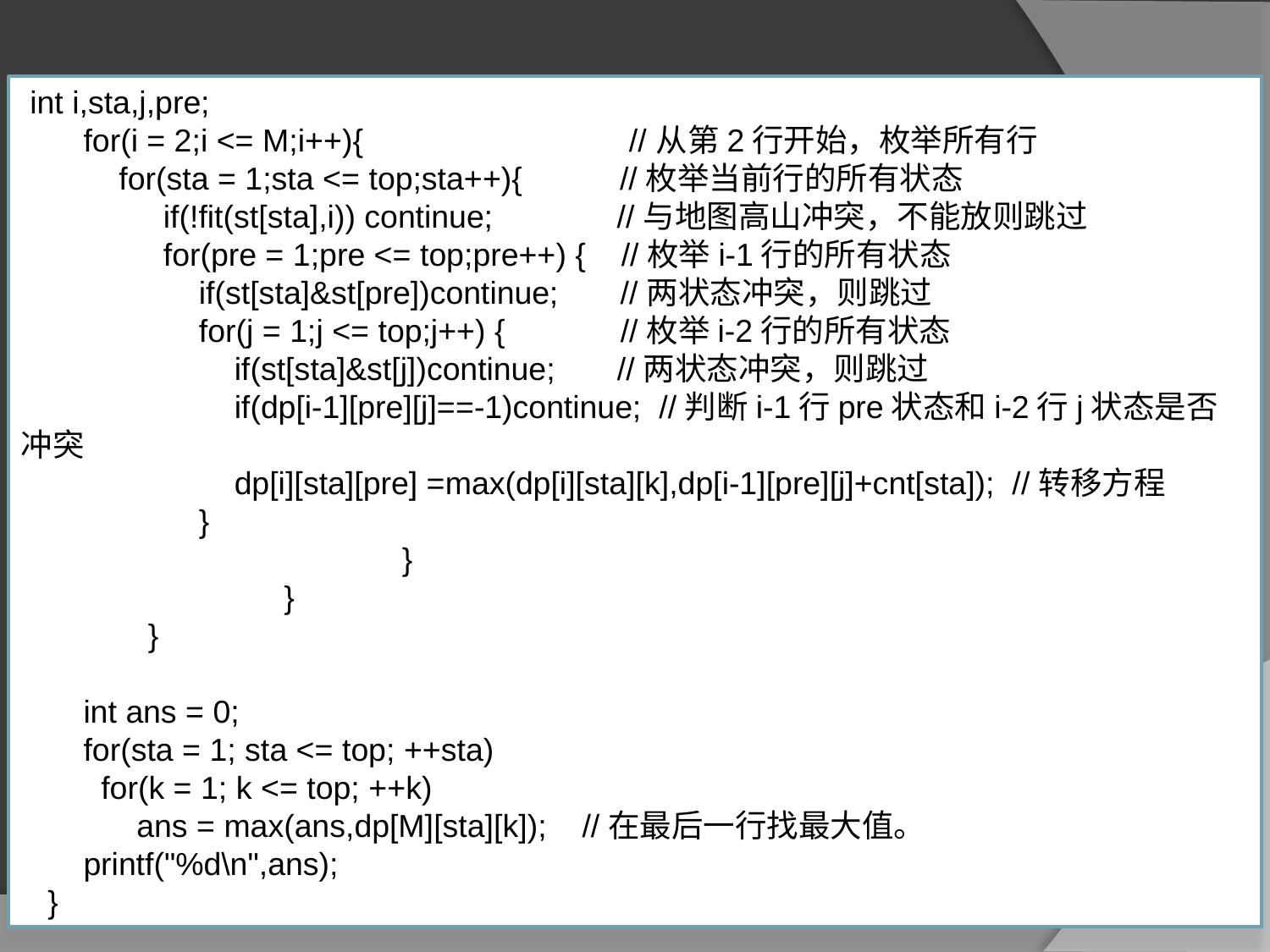

int i,sta,j,pre;
       for(i = 2;i <= M;i++){                              //从第2行开始，枚举所有行
           for(sta = 1;sta <= top;sta++){           //枚举当前行的所有状态
                if(!fit(st[sta],i)) continue;              //与地图高山冲突，不能放则跳过
                for(pre = 1;pre <= top;pre++) {    //枚举i-1行的所有状态
                    if(st[sta]&st[pre])continue;       //两状态冲突，则跳过
                    for(j = 1;j <= top;j++) {             //枚举i-2行的所有状态
                        if(st[sta]&st[j])continue;       //两状态冲突，则跳过
                        if(dp[i-1][pre][j]==-1)continue;  //判断i-1行pre状态和i-2行j状态是否冲突
                        dp[i][sta][pre] =max(dp[i][sta][k],dp[i-1][pre][j]+cnt[sta]);  //转移方程
                    }
			}
		 }
	}

       int ans = 0;
       for(sta = 1; sta <= top; ++sta)
         for(k = 1; k <= top; ++k)
             ans = max(ans,dp[M][sta][k]);    //在最后一行找最大值。
       printf("%d\n",ans);
   }